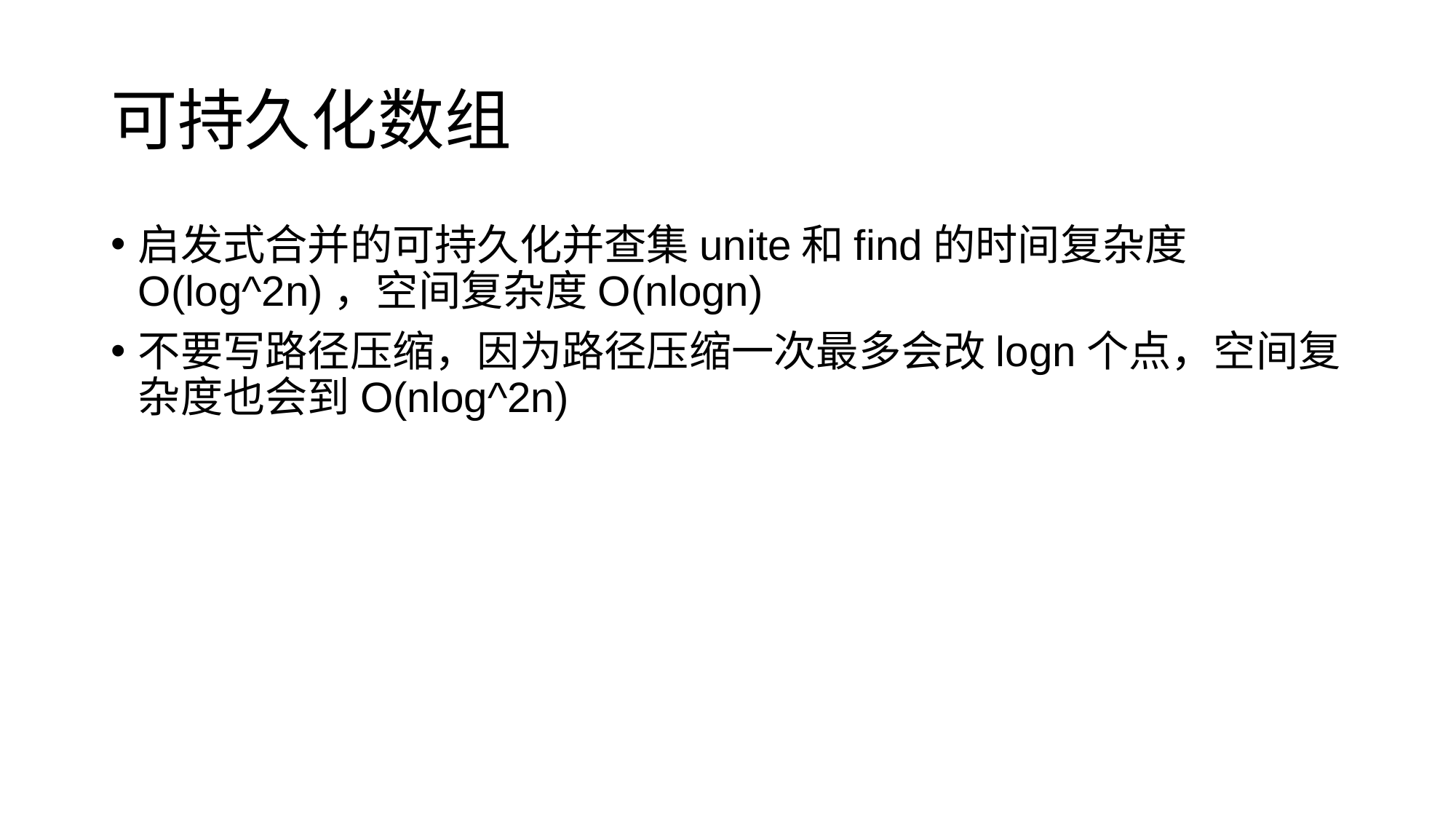

# 可持久化数组
启发式合并的可持久化并查集unite和find的时间复杂度O(log^2n)，空间复杂度O(nlogn)
不要写路径压缩，因为路径压缩一次最多会改logn个点，空间复杂度也会到O(nlog^2n)